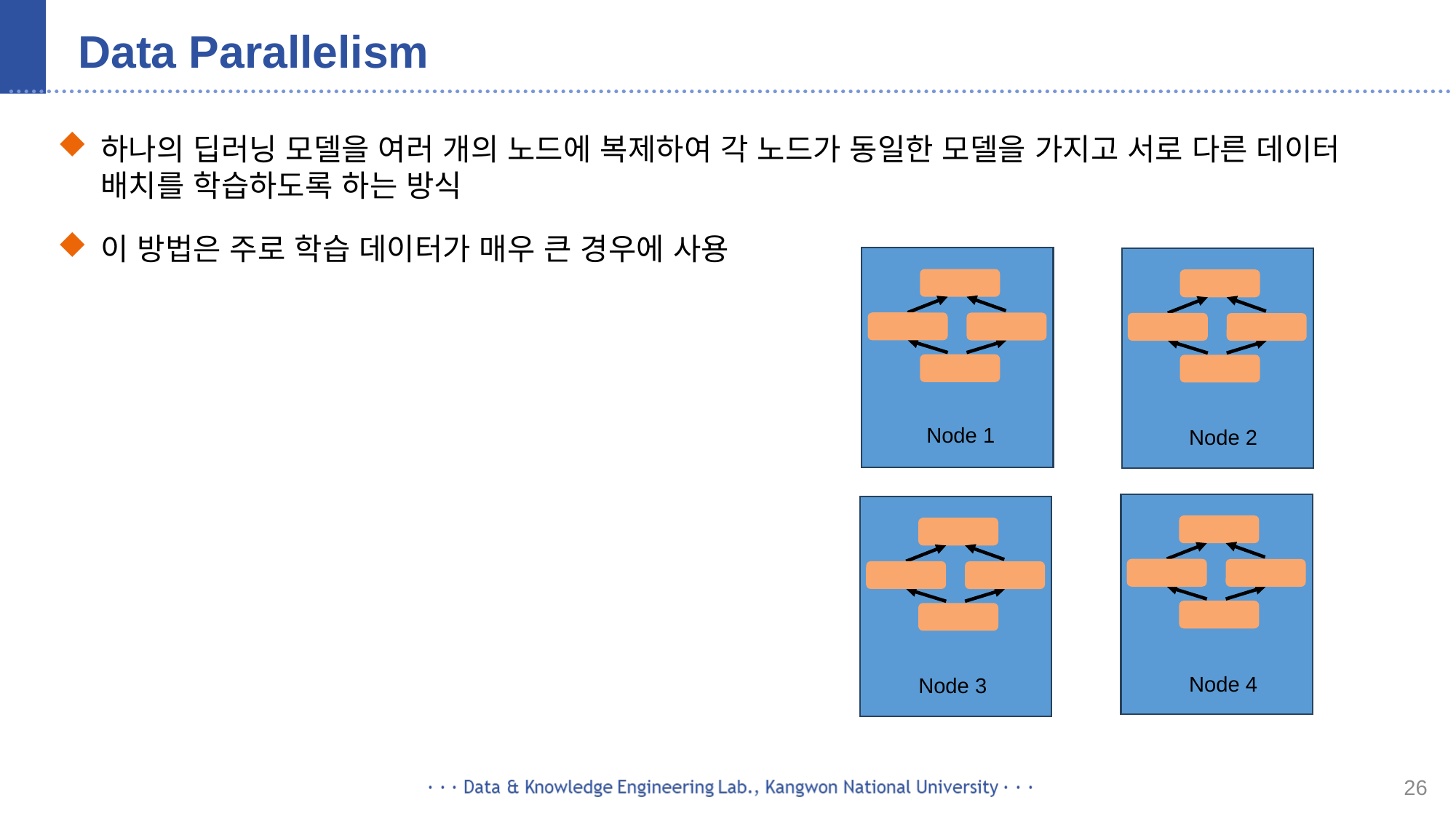

# Data Parallelism
하나의 딥러닝 모델을 여러 개의 노드에 복제하여 각 노드가 동일한 모델을 가지고 서로 다른 데이터 배치를 학습하도록 하는 방식
이 방법은 주로 학습 데이터가 매우 큰 경우에 사용

Node 1
Node 2

Node 4
Node 3
26